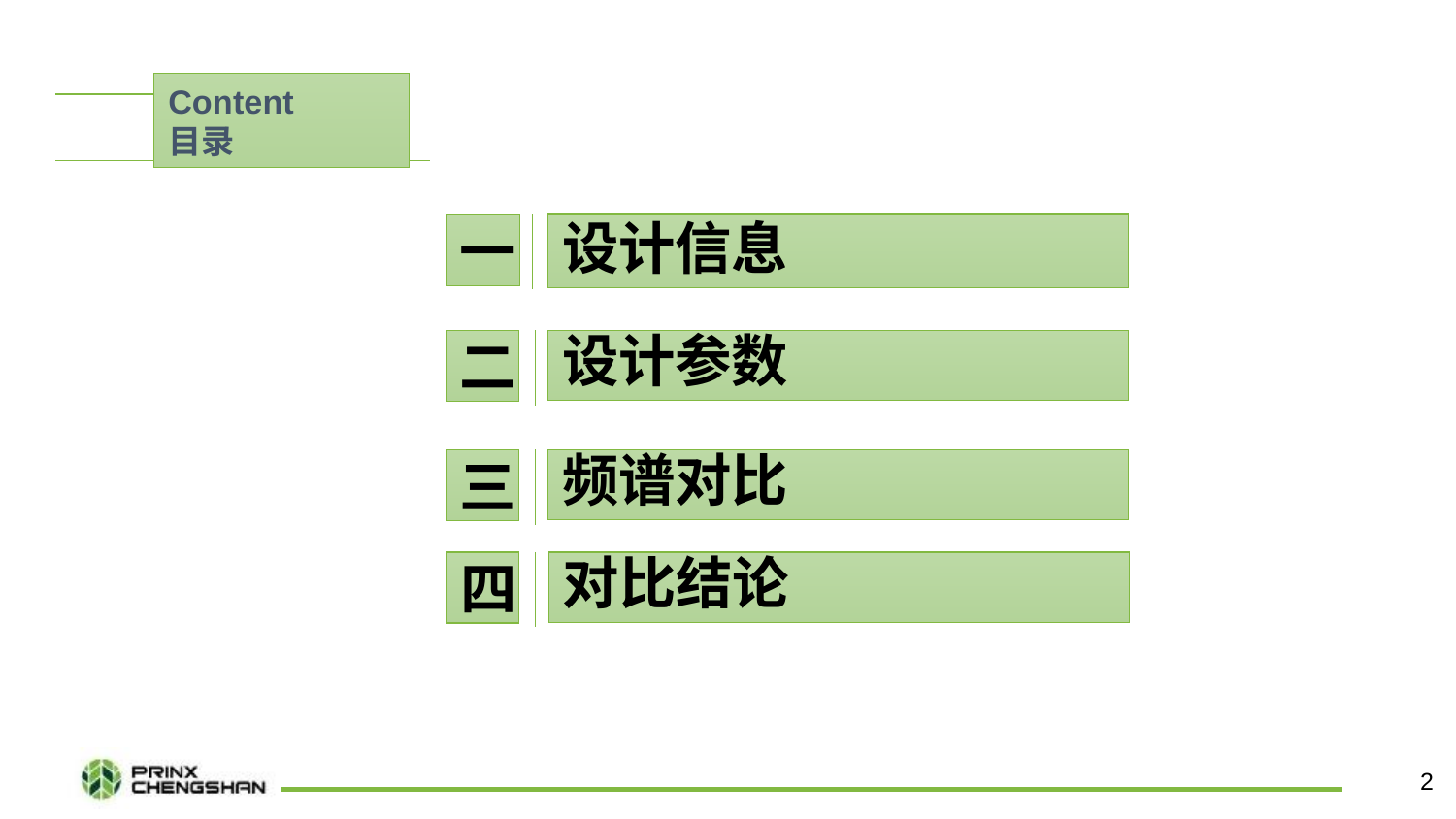

Content
目录
一
设计信息
二
设计参数
三
频谱对比
四
对比结论
2